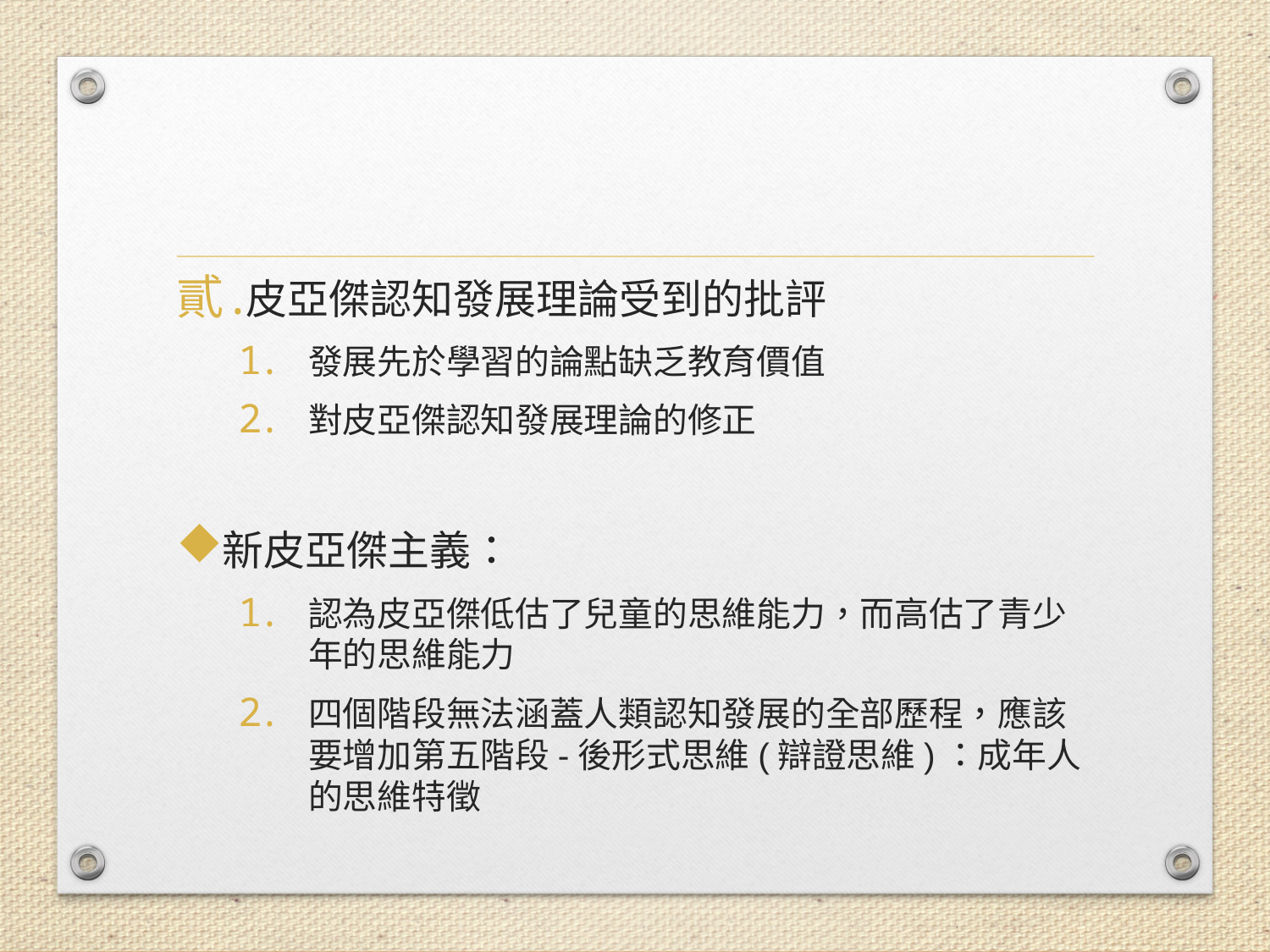

#
皮亞傑認知發展理論受到的批評
發展先於學習的論點缺乏教育價值
對皮亞傑認知發展理論的修正

新皮亞傑主義：
認為皮亞傑低估了兒童的思維能力，而高估了青少年的思維能力
四個階段無法涵蓋人類認知發展的全部歷程，應該要增加第五階段-後形式思維(辯證思維)：成年人的思維特徵